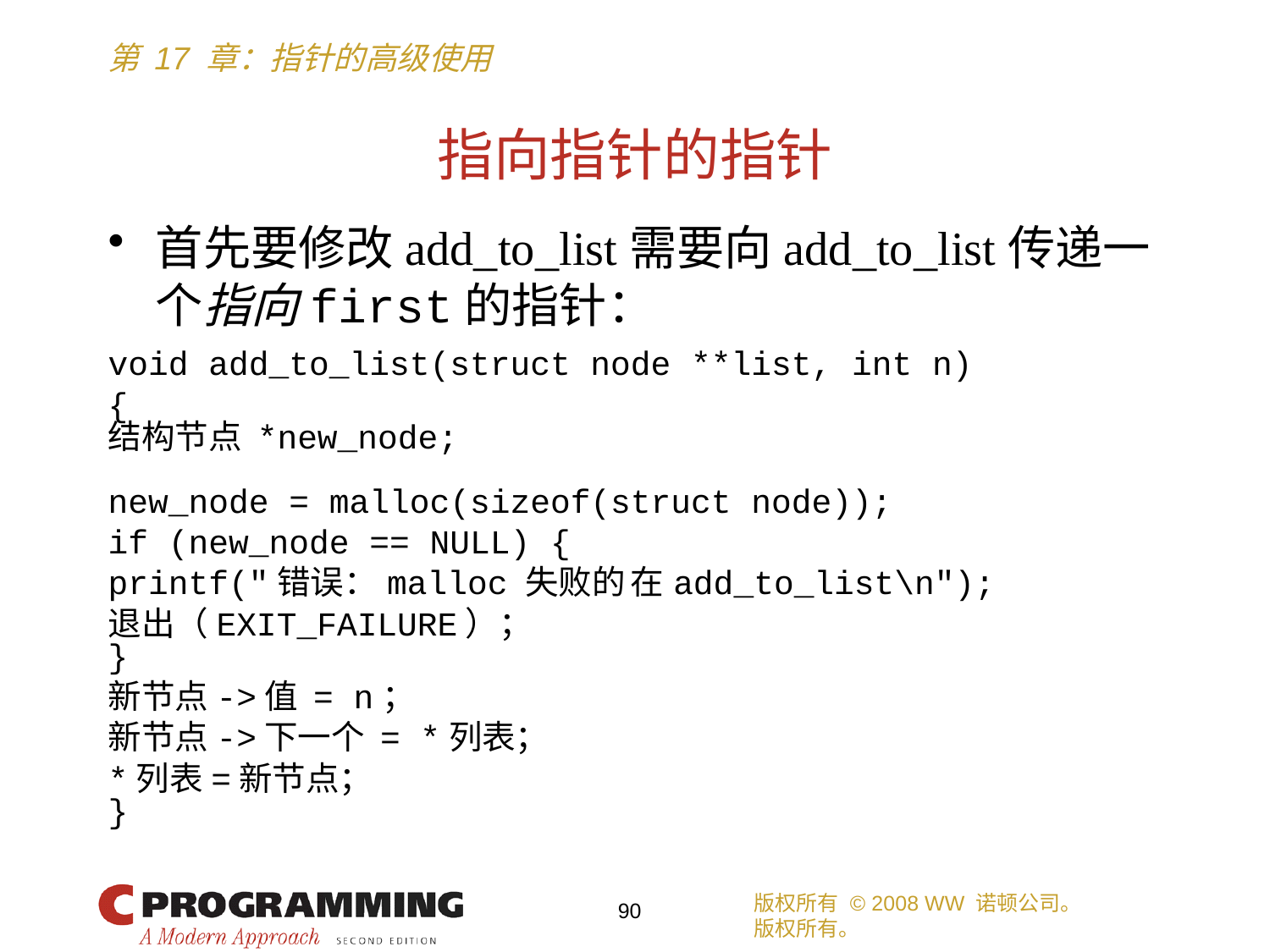

# 指向指针的指针
首先要修改add_to_list需要向add_to_list传递一个指向first的指针：
void add_to_list(struct node **list, int n)
{
结构节点 *new_node;

new_node = malloc(sizeof(struct node));
if (new_node == NULL) {
printf("错误： malloc 失败的 在 add_to_list\n");
退出（EXIT_FAILURE）；
}
新节点->值 = n；
新节点->下一个 = *列表；
*列表=新节点；
}
版权所有 © 2008 WW 诺顿公司。
版权所有。
90